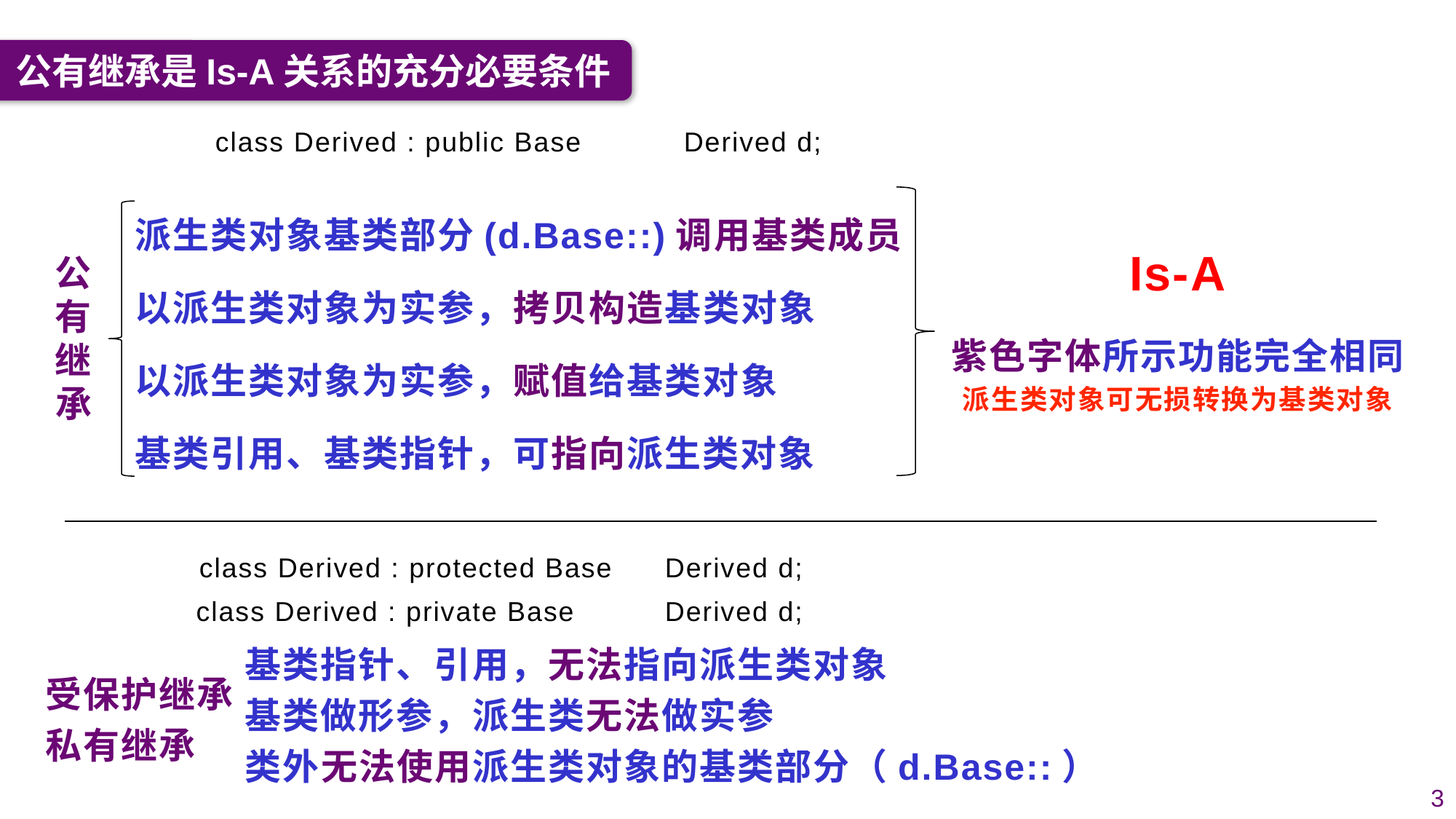

公有继承是Is-A关系的充分必要条件
class Derived : public Base
Derived d;
派生类对象基类部分(d.Base::)调用基类成员
以派生类对象为实参，拷贝构造基类对象
以派生类对象为实参，赋值给基类对象
基类引用、基类指针，可指向派生类对象

Is-A
公有继承
紫色字体所示功能完全相同
派生类对象可无损转换为基类对象
class Derived : protected Base
Derived d;
class Derived : private Base
Derived d;
               基类指针、引用，无法指向派生类对象
               基类做形参，派生类无法做实参
               类外无法使用派生类对象的基类部分（d.Base::）
受保护继承
私有继承
3